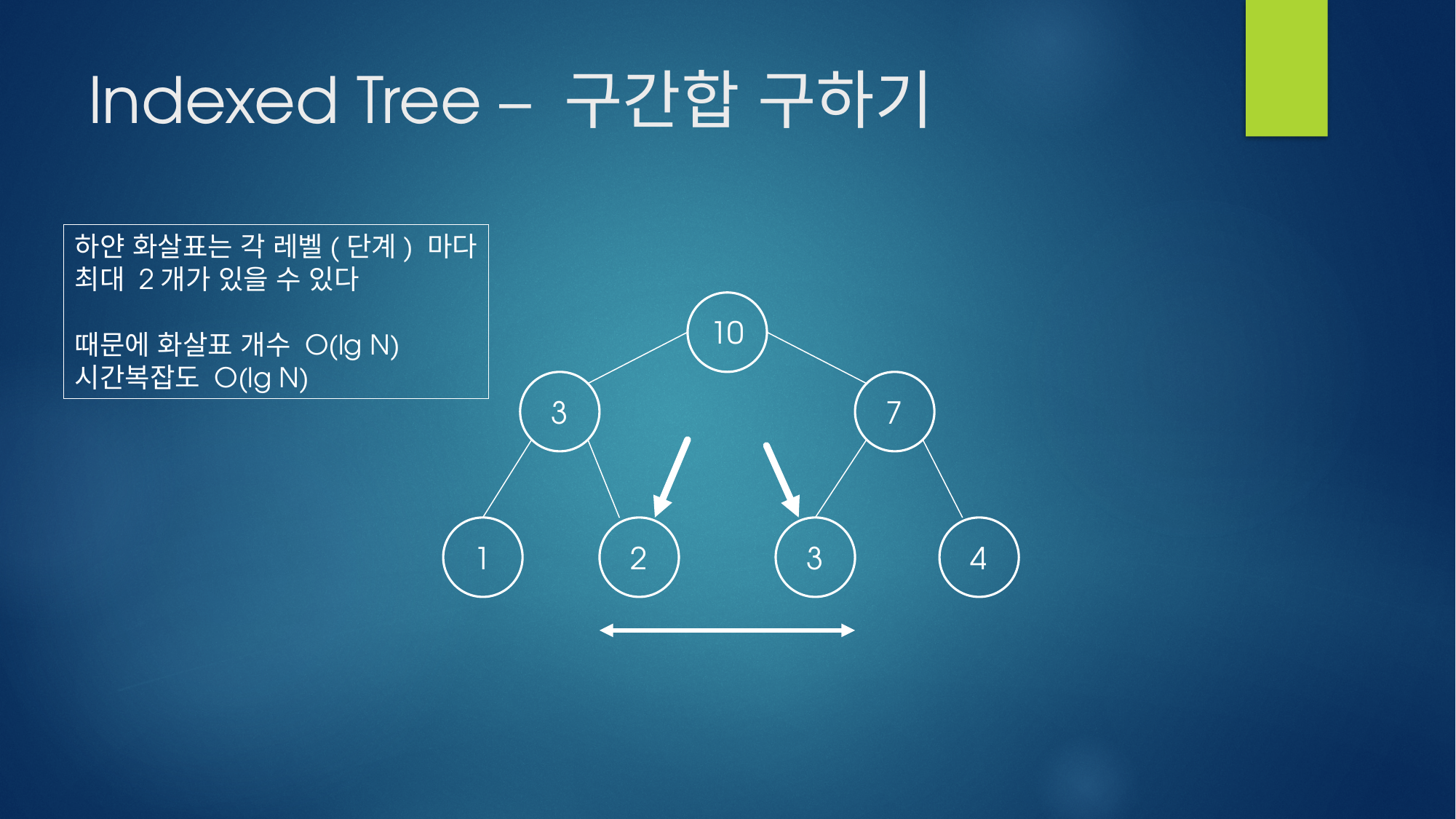

# Indexed Tree – 구간합 구하기
하얀 화살표는 각 레벨(단계) 마다
최대 2개가 있을 수 있다

때문에 화살표 개수 O(lg N)
시간복잡도 O(lg N)
10
3
7
4
1
2
3